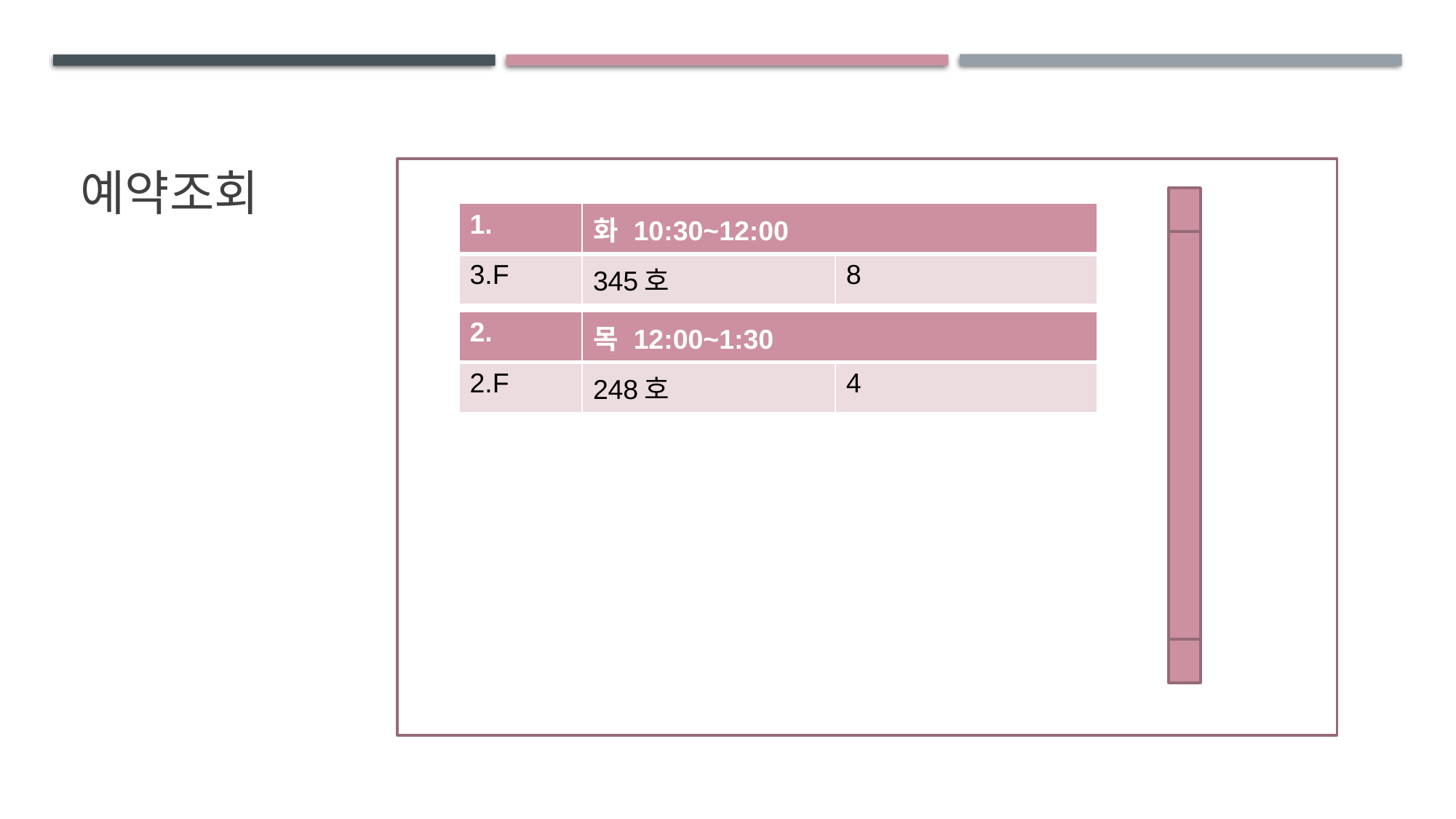

# 예약조회

| 1. | 화 10:30~12:00 |  |
| --- | --- | --- |
| 3.F | 345호 | 8 |
| 2. | 목 12:00~1:30 |  |
| --- | --- | --- |
| 2.F | 248호 | 4 |